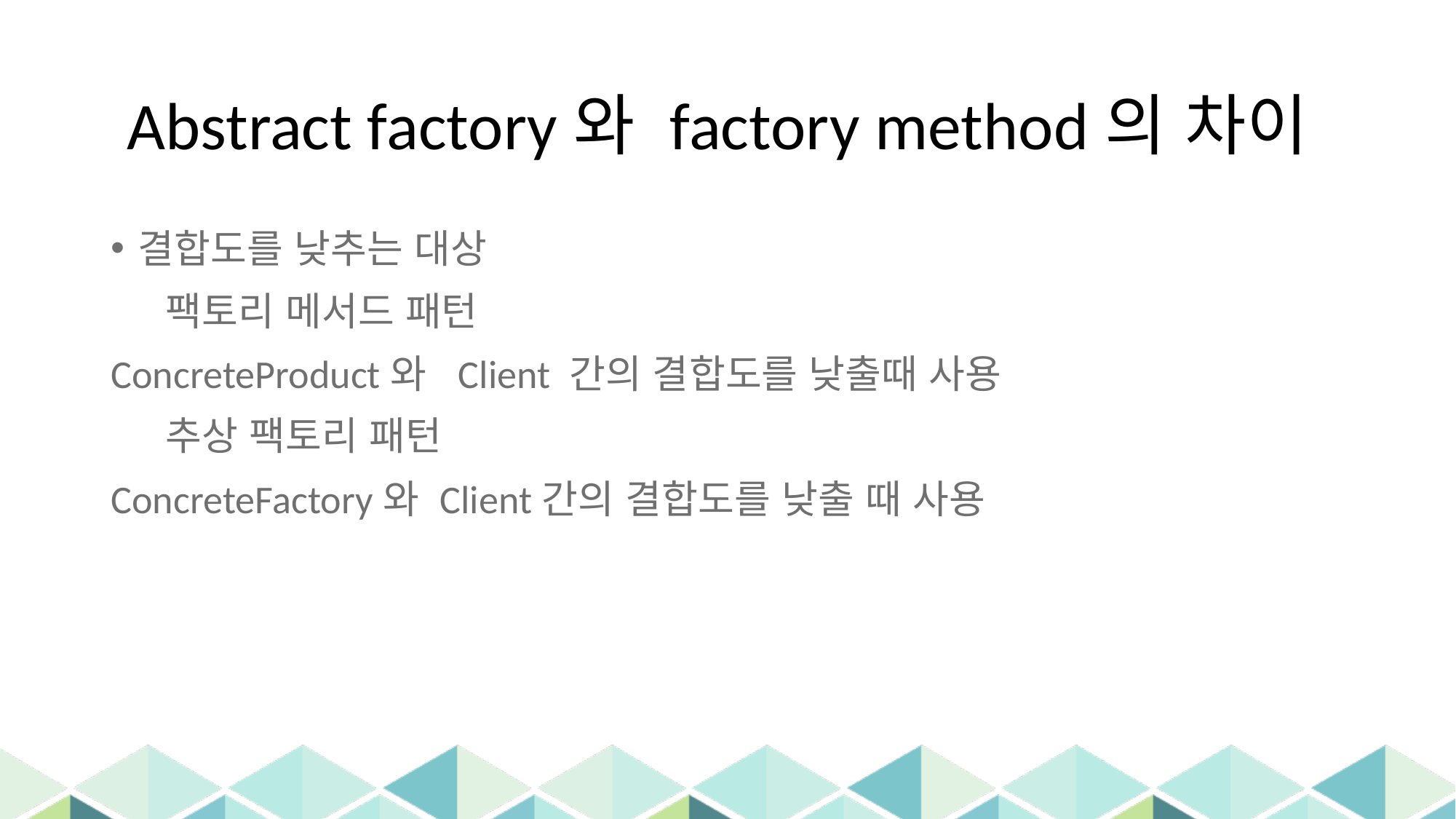

# Abstract factory와 factory method의 차이
결합도를 낮추는 대상
팩토리 메서드 패턴
ConcreteProduct와  Client 간의 결합도를 낮출때 사용
추상 팩토리 패턴
ConcreteFactory와 Client간의 결합도를 낮출 때 사용